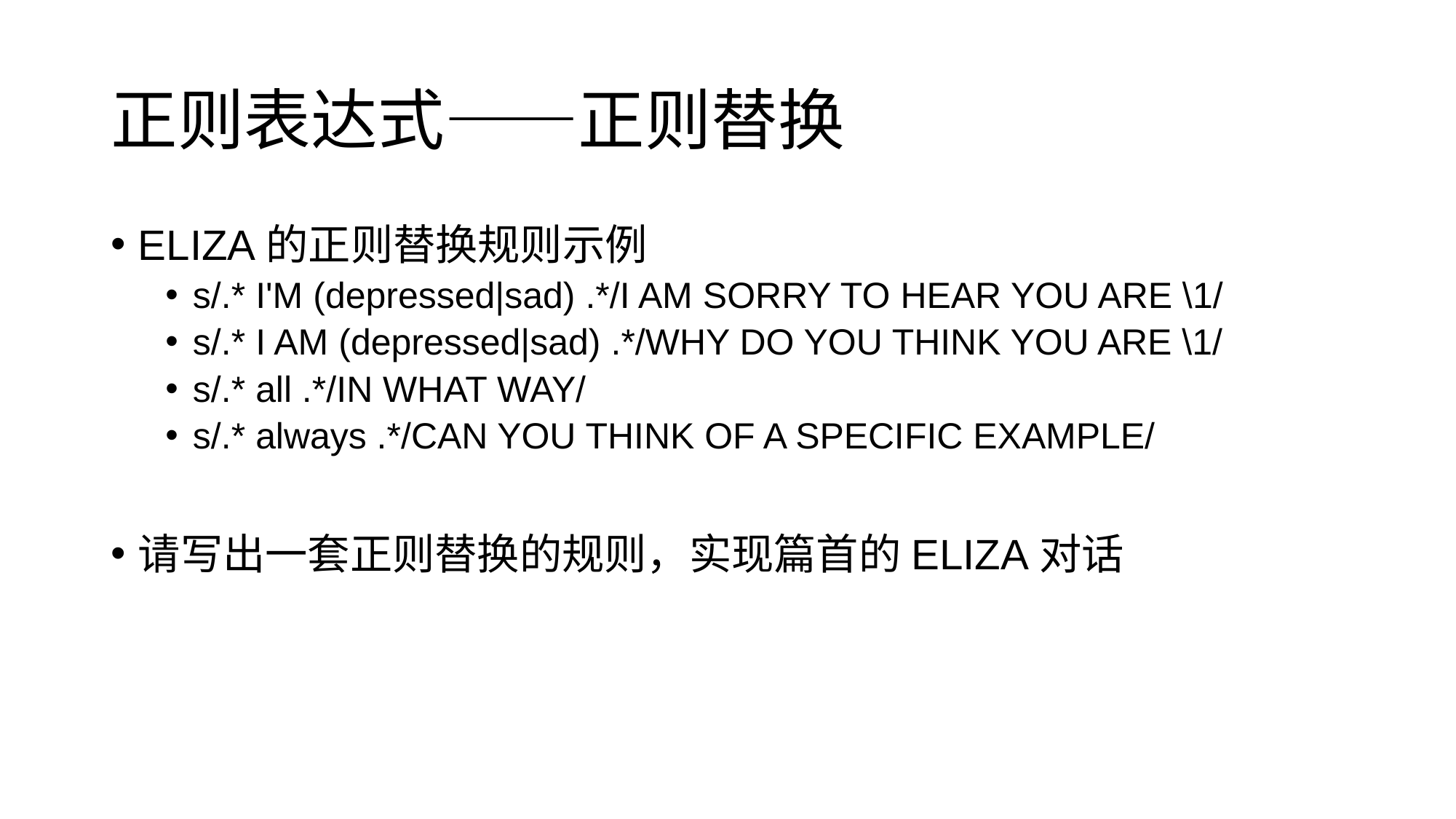

# 正则表达式——正则替换
ELIZA的正则替换规则示例
s/.* I'M (depressed|sad) .*/I AM SORRY TO HEAR YOU ARE \1/
s/.* I AM (depressed|sad) .*/WHY DO YOU THINK YOU ARE \1/
s/.* all .*/IN WHAT WAY/
s/.* always .*/CAN YOU THINK OF A SPECIFIC EXAMPLE/

请写出一套正则替换的规则，实现篇首的ELIZA对话